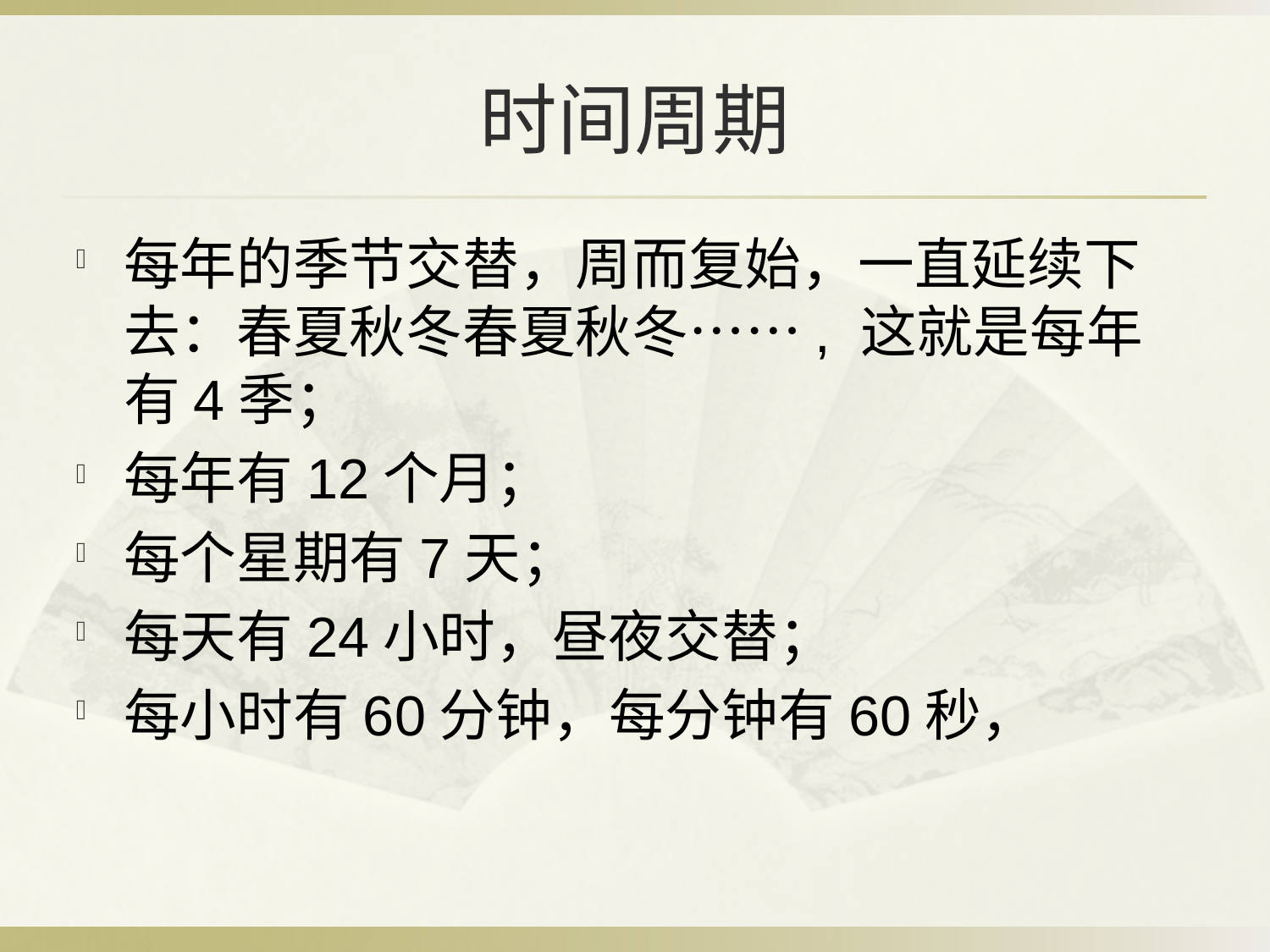

# 时间周期
每年的季节交替，周而复始，一直延续下去：春夏秋冬春夏秋冬……, 这就是每年有4季；
每年有12个月；
每个星期有7天；
每天有24小时，昼夜交替；
每小时有60分钟，每分钟有60秒，